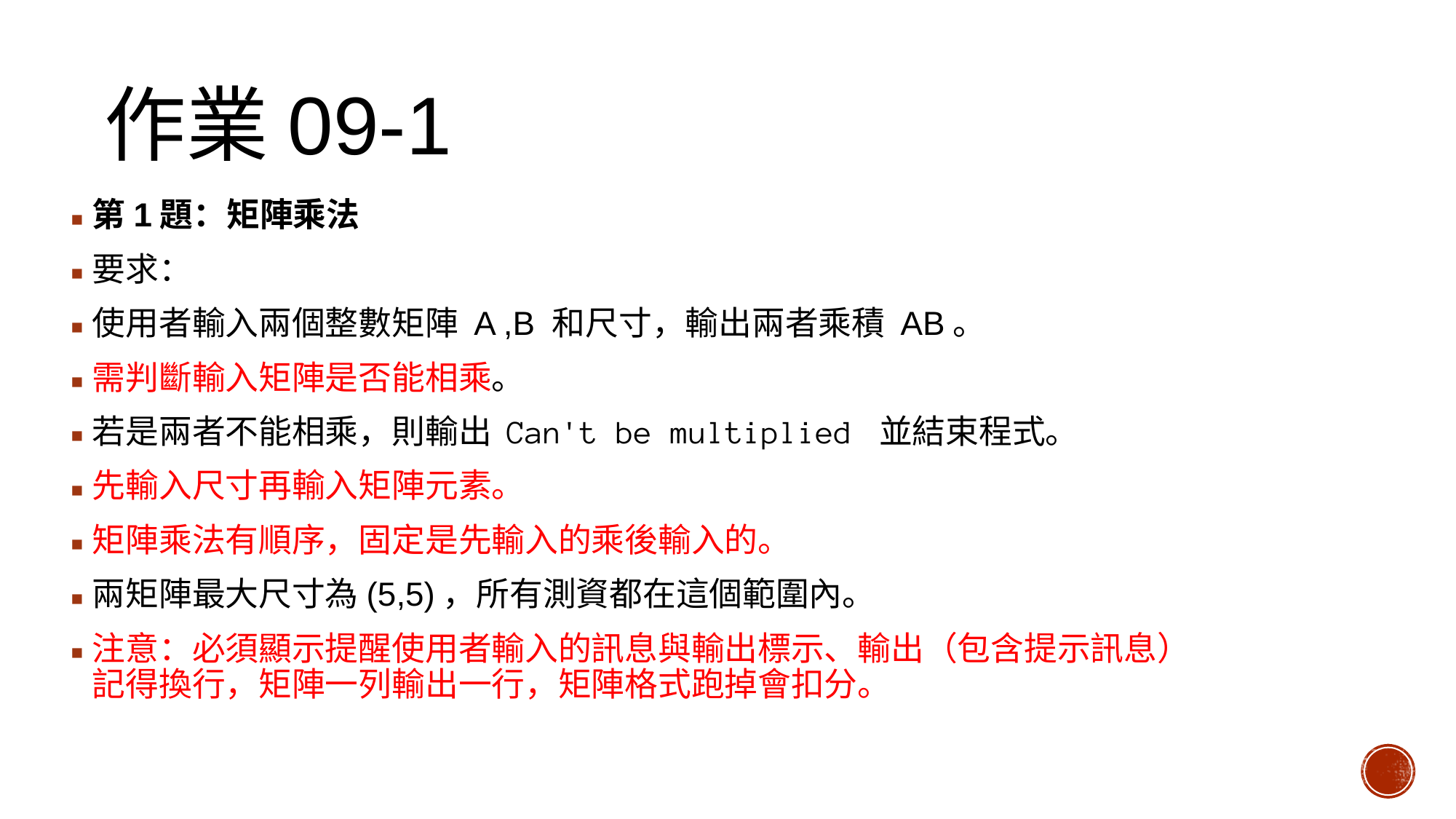

# 作業09-1
第1題：矩陣乘法
要求：
使用者輸入兩個整數矩陣 A ,B 和尺寸，輸出兩者乘積 AB。
需判斷輸入矩陣是否能相乘。
若是兩者不能相乘，則輸出 Can't be multiplied 並結束程式。
先輸入尺寸再輸入矩陣元素。
矩陣乘法有順序，固定是先輸入的乘後輸入的。
兩矩陣最大尺寸為(5,5)，所有測資都在這個範圍內。
注意：必須顯示提醒使用者輸入的訊息與輸出標示、輸出（包含提示訊息）記得換行，矩陣一列輸出一行，矩陣格式跑掉會扣分。